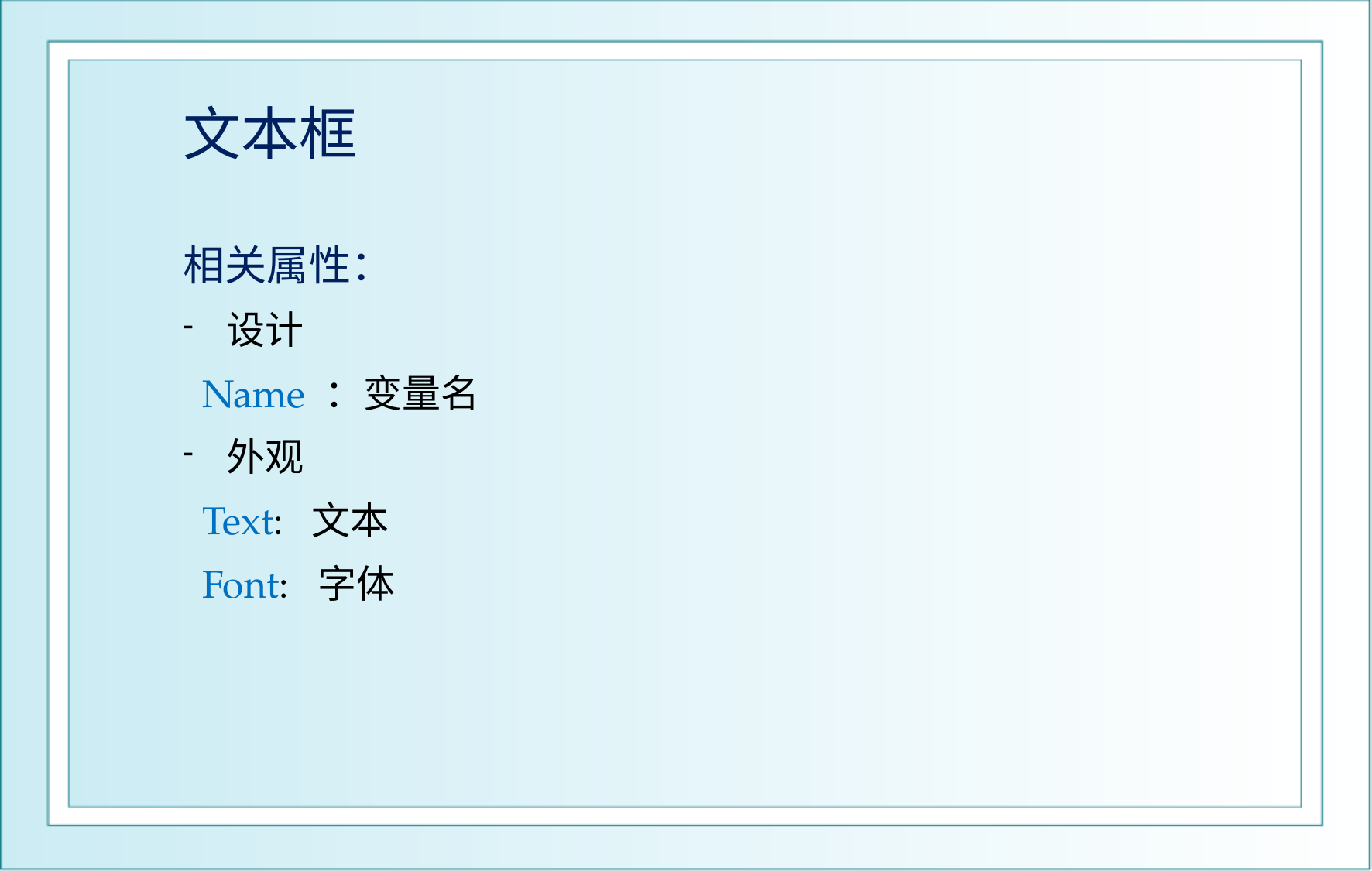

# 文本框
相关属性：
设计
  Name ：变量名
外观
  Text:  文本
  Font:  字体